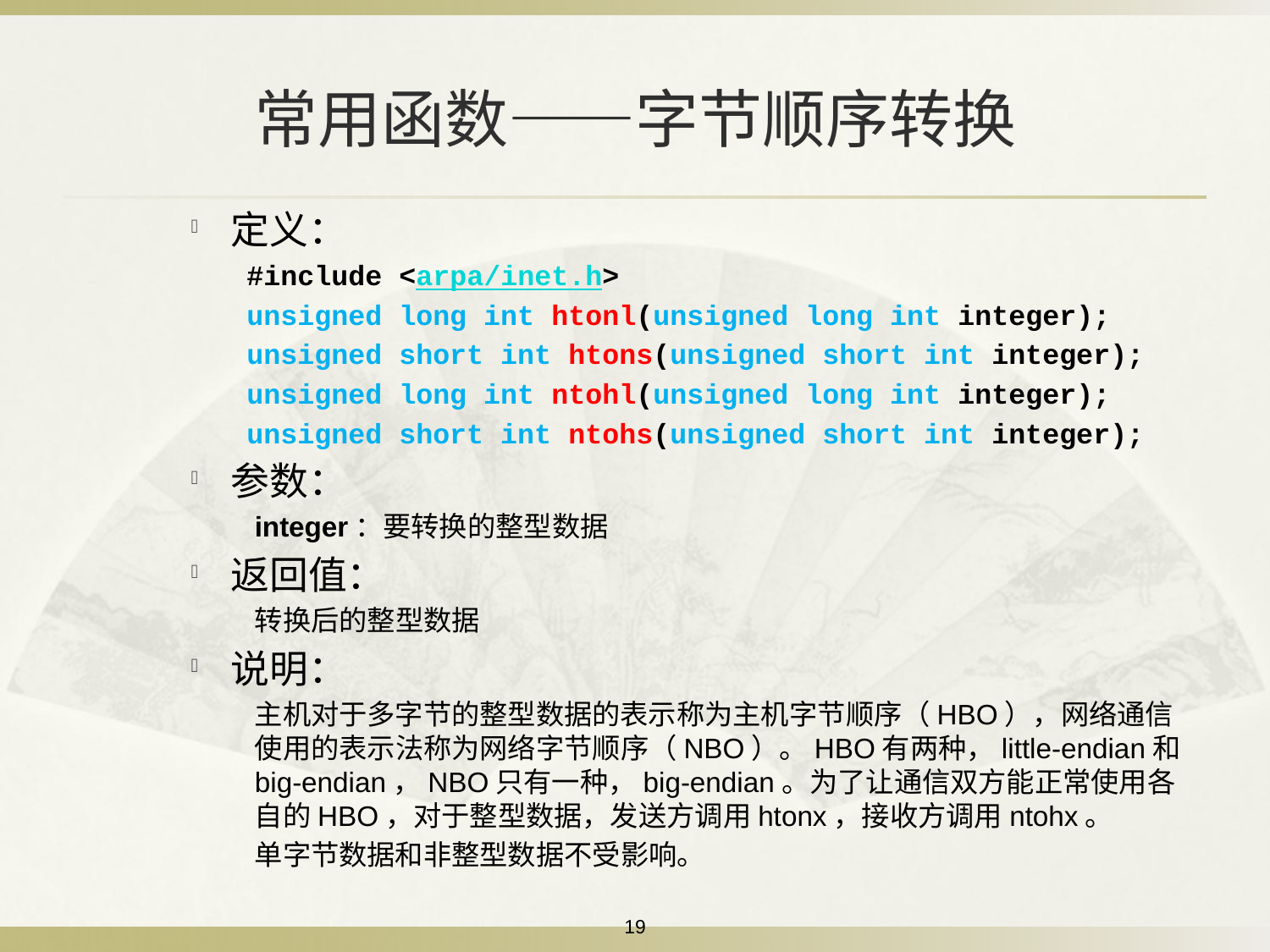

# 常用函数——字节顺序转换
定义：
#include <arpa/inet.h>
unsigned long int htonl(unsigned long int integer);
unsigned short int htons(unsigned short int integer);
unsigned long int ntohl(unsigned long int integer);
unsigned short int ntohs(unsigned short int integer);
参数：
integer：要转换的整型数据
返回值：
转换后的整型数据
说明：
主机对于多字节的整型数据的表示称为主机字节顺序（HBO），网络通信使用的表示法称为网络字节顺序（NBO）。HBO有两种，little-endian和big-endian，NBO只有一种，big-endian。为了让通信双方能正常使用各自的HBO，对于整型数据，发送方调用htonx，接收方调用ntohx。
单字节数据和非整型数据不受影响。

19